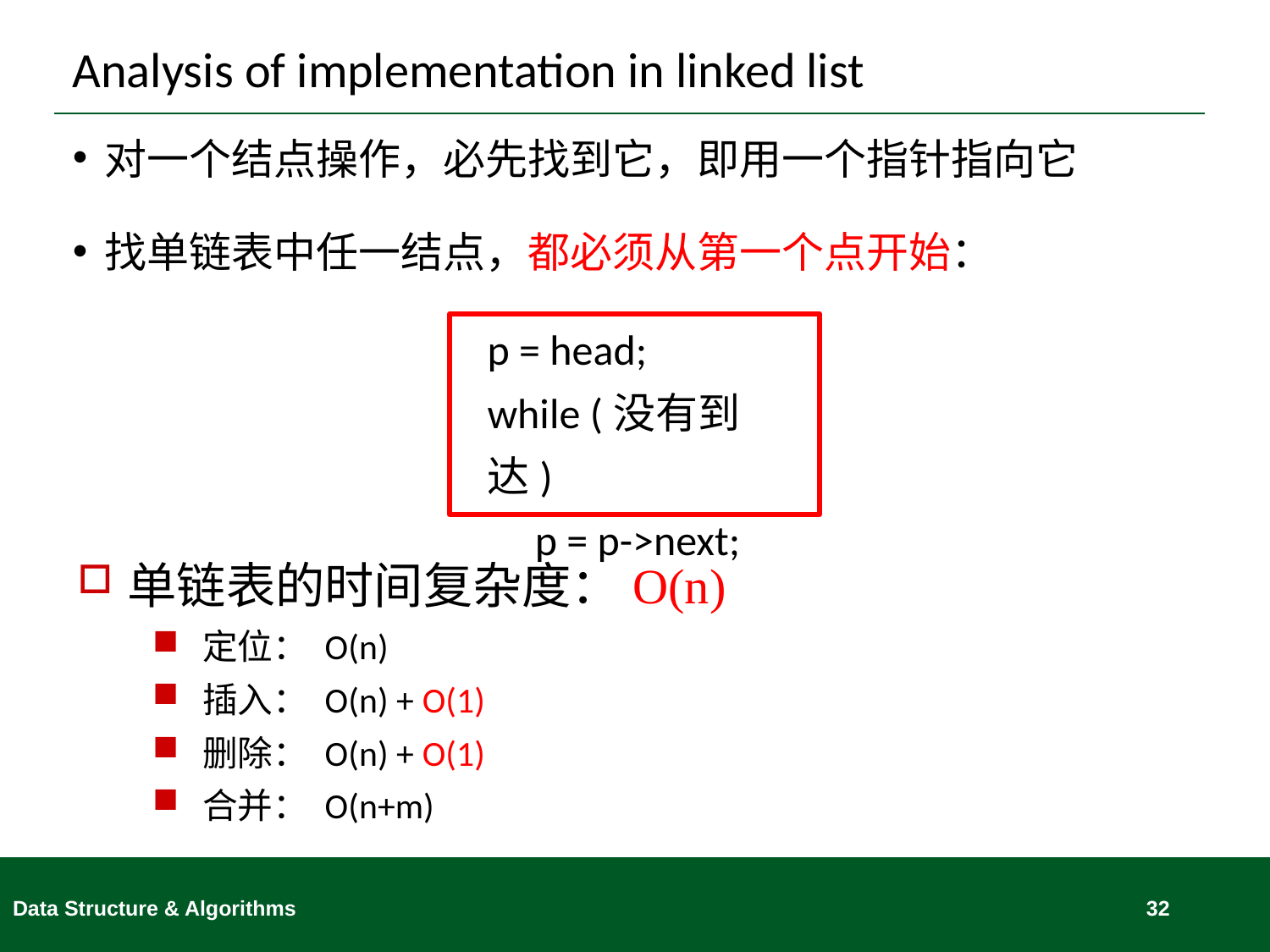

# Analysis of implementation in linked list
对一个结点操作，必先找到它，即用一个指针指向它

找单链表中任一结点，都必须从第一个点开始：

p = head;
while (没有到达)
     p = p->next;

单链表的时间复杂度：O(n)
定位： O(n)
插入： O(n) + O(1)
删除： O(n) + O(1)
合并： O(n+m)
Data Structure & Algorithms
32